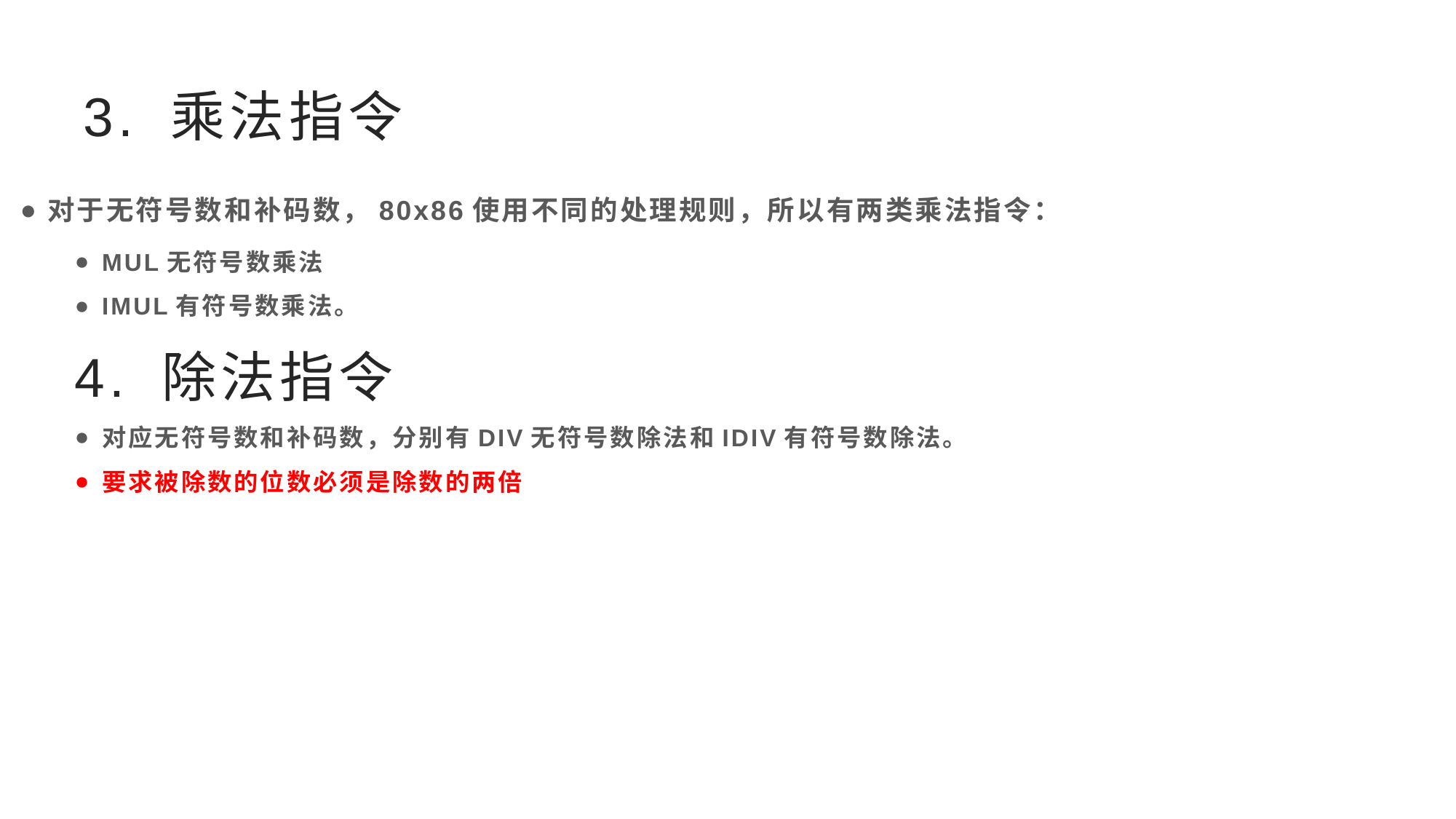

# 3. 乘法指令
对于无符号数和补码数，80x86使用不同的处理规则，所以有两类乘法指令：
MUL无符号数乘法
IMUL有符号数乘法。
4. 除法指令
对应无符号数和补码数，分别有DIV无符号数除法和IDIV有符号数除法。
要求被除数的位数必须是除数的两倍